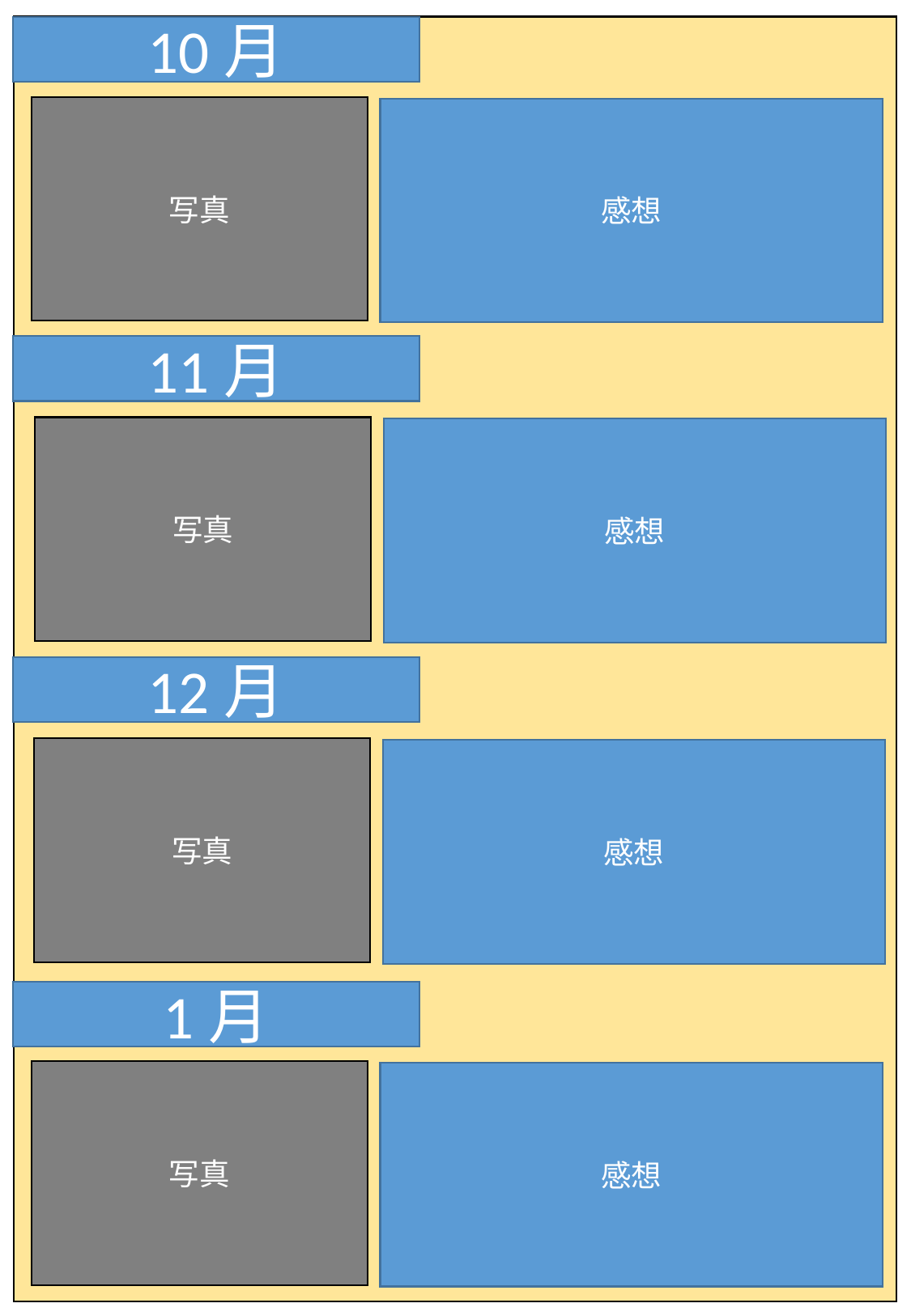

10月

写真
感想
11月
写真
感想
12月
写真
感想
1月
写真
感想